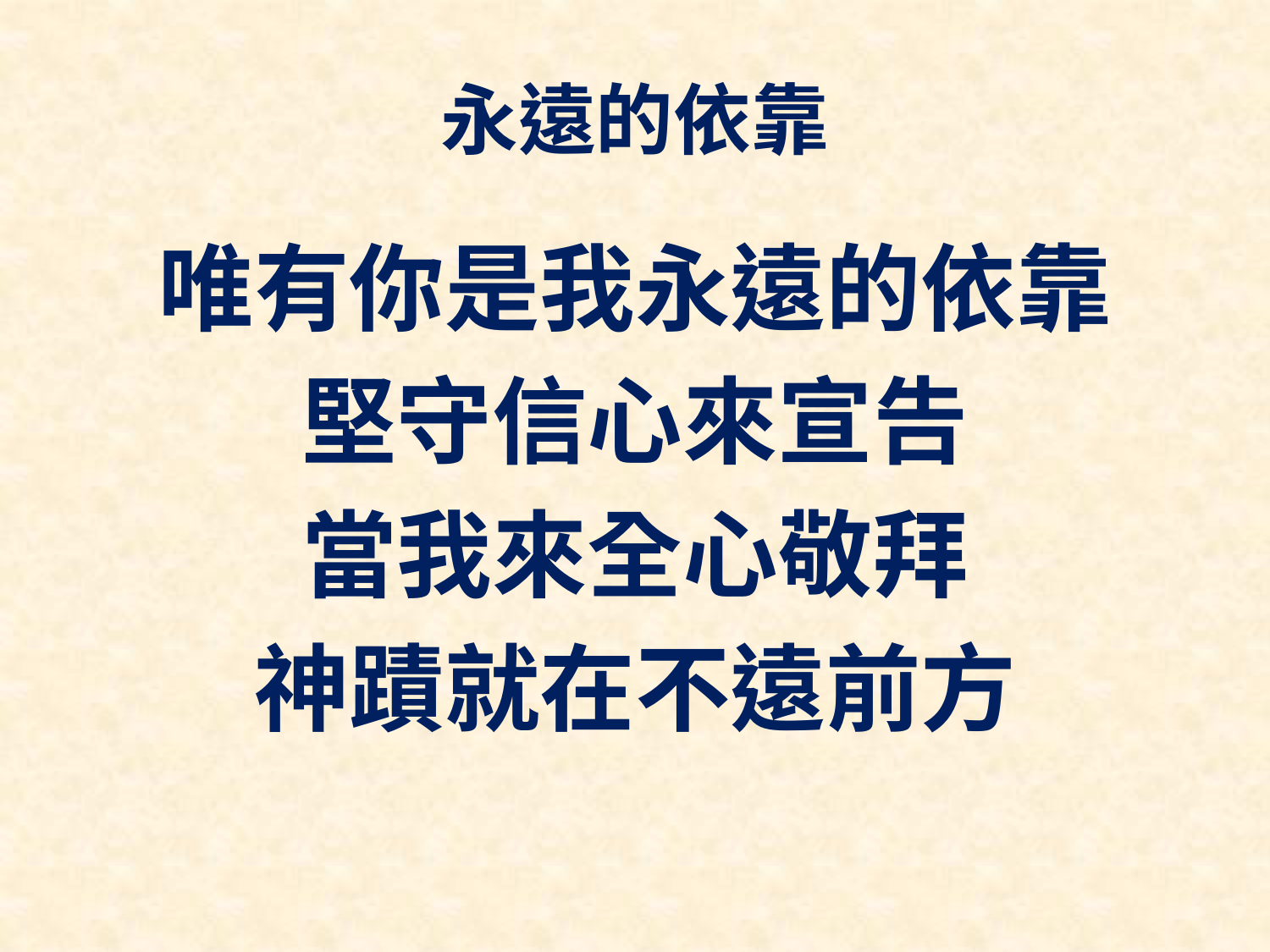

# 永遠的依靠
唯有你是我永遠的依靠
堅守信心來宣告
當我來全心敬拜
神蹟就在不遠前方